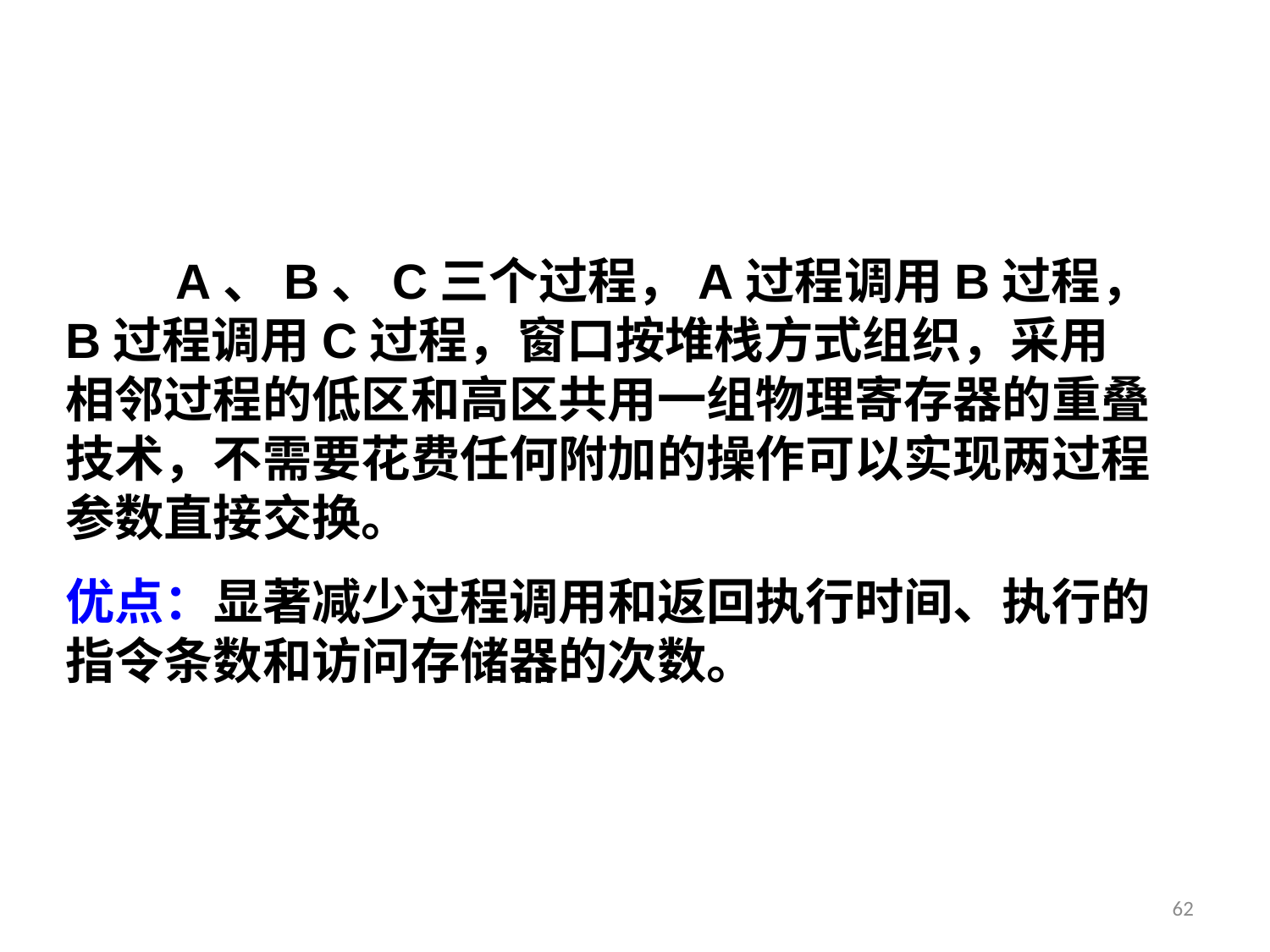

A、B、C三个过程，A过程调用B过程，B过程调用C过程，窗口按堆栈方式组织，采用相邻过程的低区和高区共用一组物理寄存器的重叠技术，不需要花费任何附加的操作可以实现两过程参数直接交换。
优点：显著减少过程调用和返回执行时间、执行的指令条数和访问存储器的次数。
62